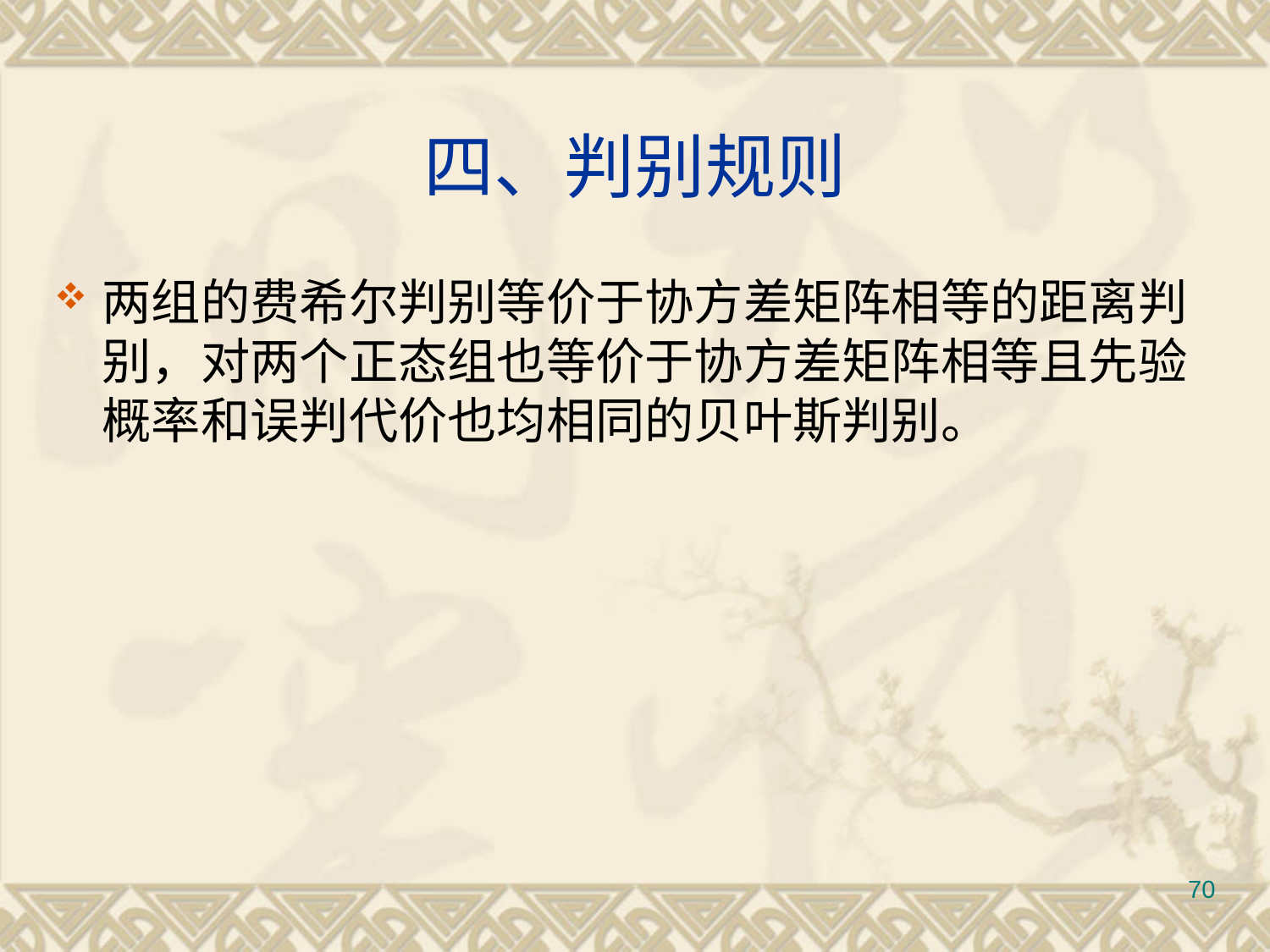

# 四、判别规则
两组的费希尔判别等价于协方差矩阵相等的距离判别，对两个正态组也等价于协方差矩阵相等且先验概率和误判代价也均相同的贝叶斯判别。

70